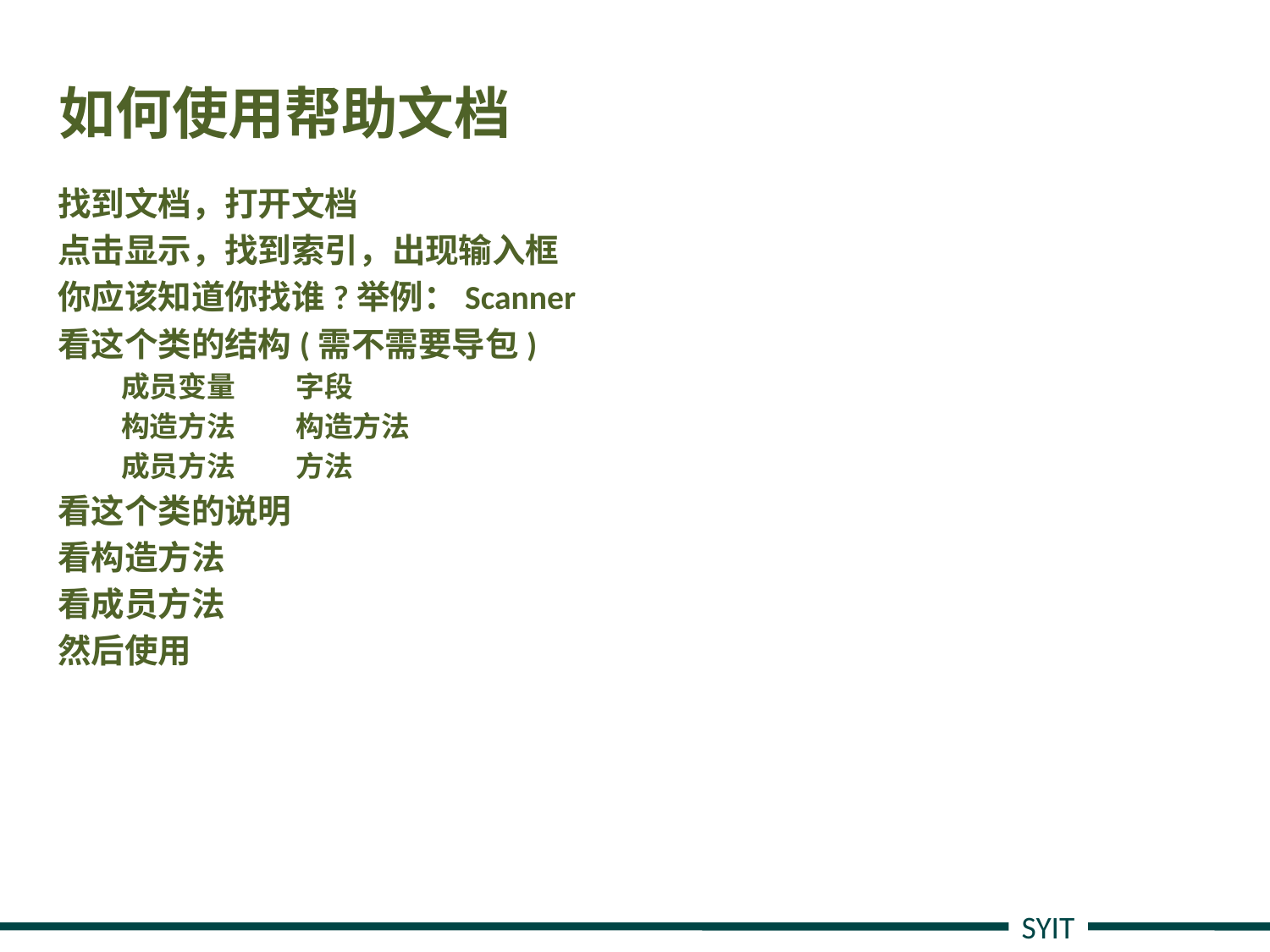

# 如何使用帮助文档
找到文档，打开文档
点击显示，找到索引，出现输入框
你应该知道你找谁?举例：Scanner
看这个类的结构(需不需要导包)
成员变量	字段
构造方法	构造方法
成员方法	方法
看这个类的说明
看构造方法
看成员方法
然后使用
SYIT